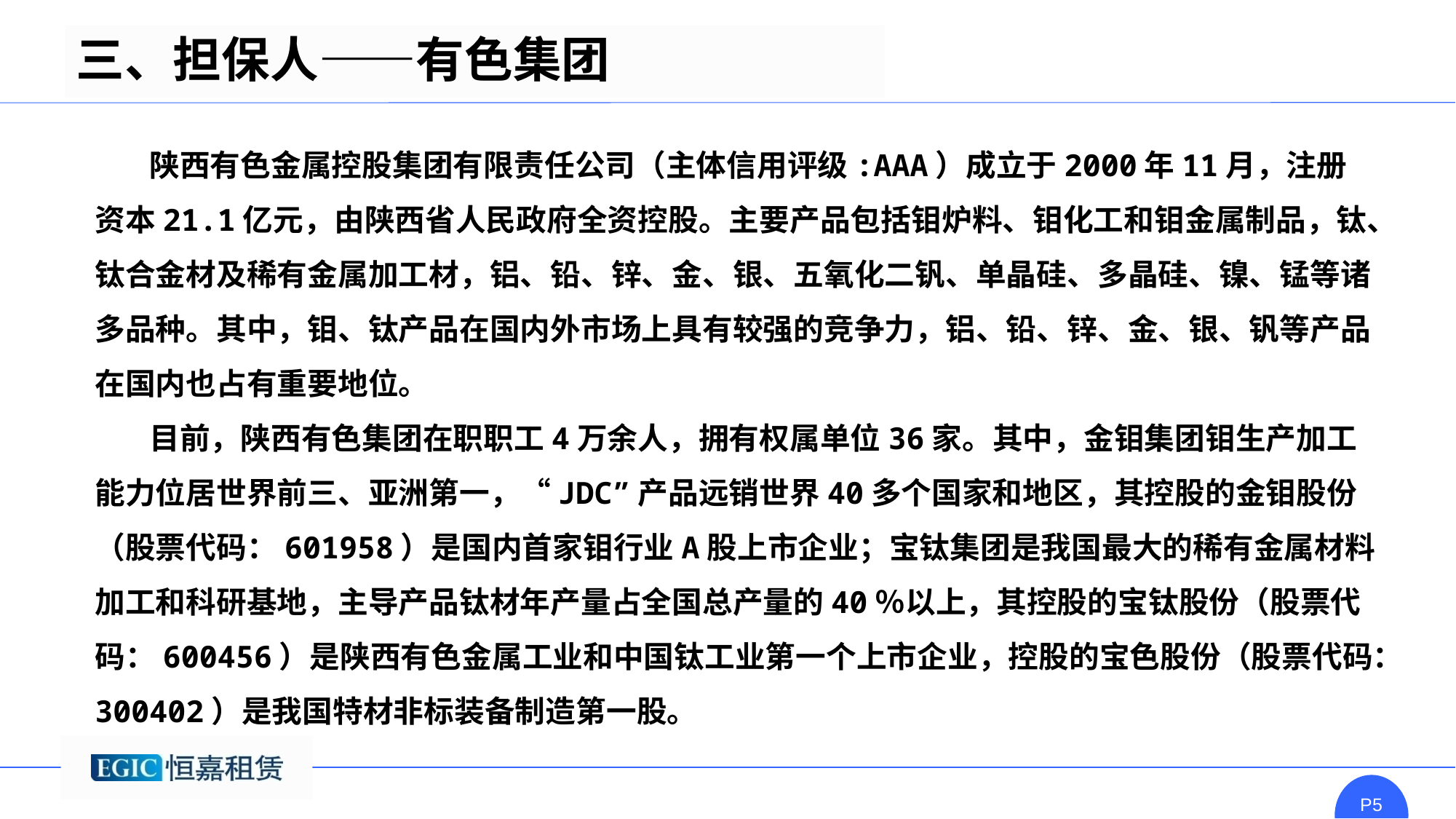

三、担保人——有色集团
陕西有色金属控股集团有限责任公司（主体信用评级:AAA）成立于2000年11月，注册资本21.1亿元，由陕西省人民政府全资控股。主要产品包括钼炉料、钼化工和钼金属制品，钛、钛合金材及稀有金属加工材，铝、铅、锌、金、银、五氧化二钒、单晶硅、多晶硅、镍、锰等诸多品种。其中，钼、钛产品在国内外市场上具有较强的竞争力，铝、铅、锌、金、银、钒等产品在国内也占有重要地位。
目前，陕西有色集团在职职工4万余人，拥有权属单位36家。其中，金钼集团钼生产加工能力位居世界前三、亚洲第一，“JDC”产品远销世界40多个国家和地区，其控股的金钼股份（股票代码：601958）是国内首家钼行业A股上市企业；宝钛集团是我国最大的稀有金属材料加工和科研基地，主导产品钛材年产量占全国总产量的40％以上，其控股的宝钛股份（股票代码：600456）是陕西有色金属工业和中国钛工业第一个上市企业，控股的宝色股份（股票代码：300402）是我国特材非标装备制造第一股。